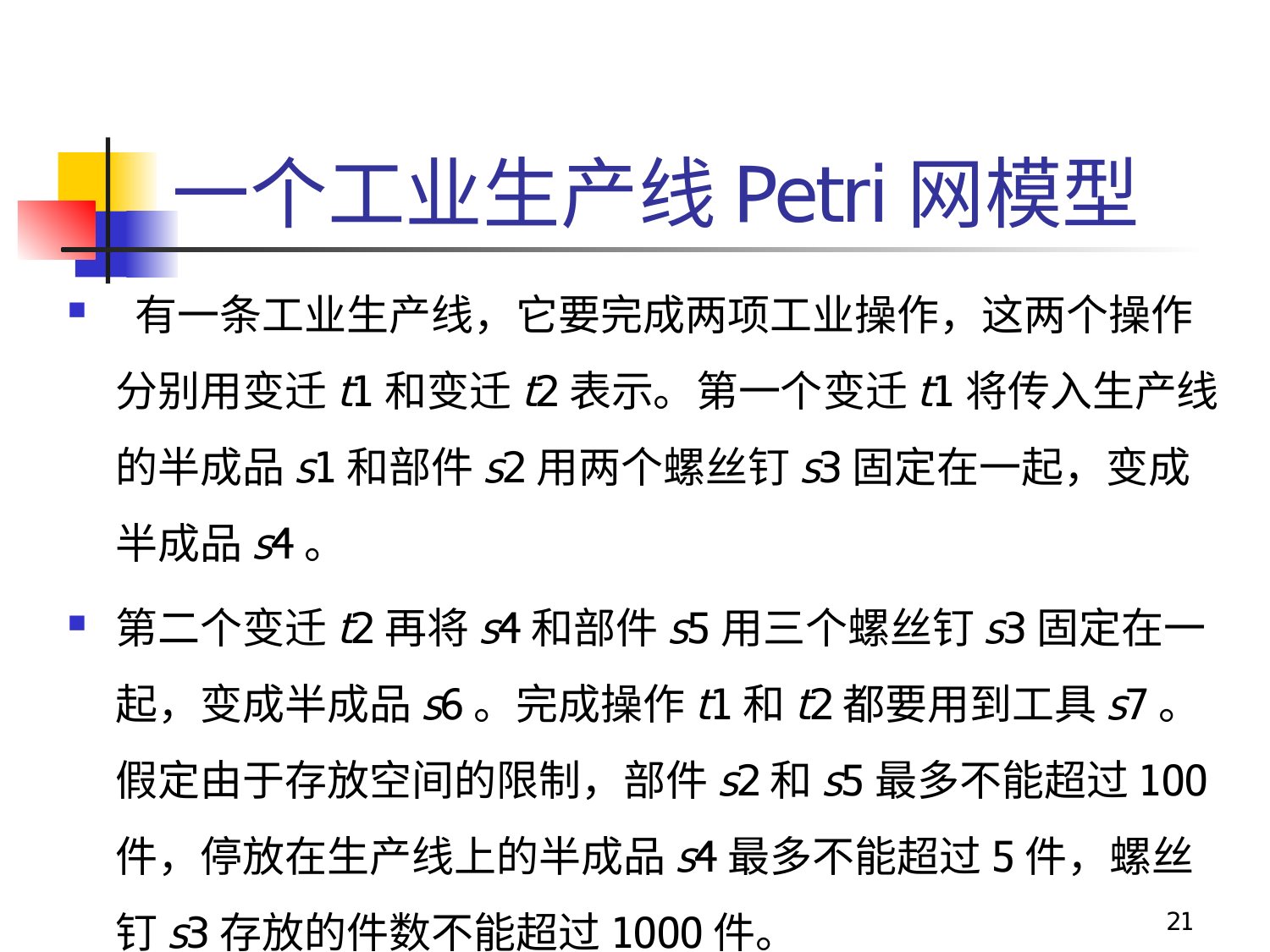

# 一个工业生产线Petri网模型
 有一条工业生产线，它要完成两项工业操作，这两个操作分别用变迁t1和变迁t2表示。第一个变迁t1将传入生产线的半成品s1和部件s2用两个螺丝钉s3固定在一起，变成半成品s4。
第二个变迁t2再将s4和部件s5用三个螺丝钉s3固定在一起，变成半成品s6。完成操作t1和t2都要用到工具s7。假定由于存放空间的限制，部件s2和s5最多不能超过100件，停放在生产线上的半成品s4最多不能超过5件，螺丝钉s3存放的件数不能超过1000件。
21